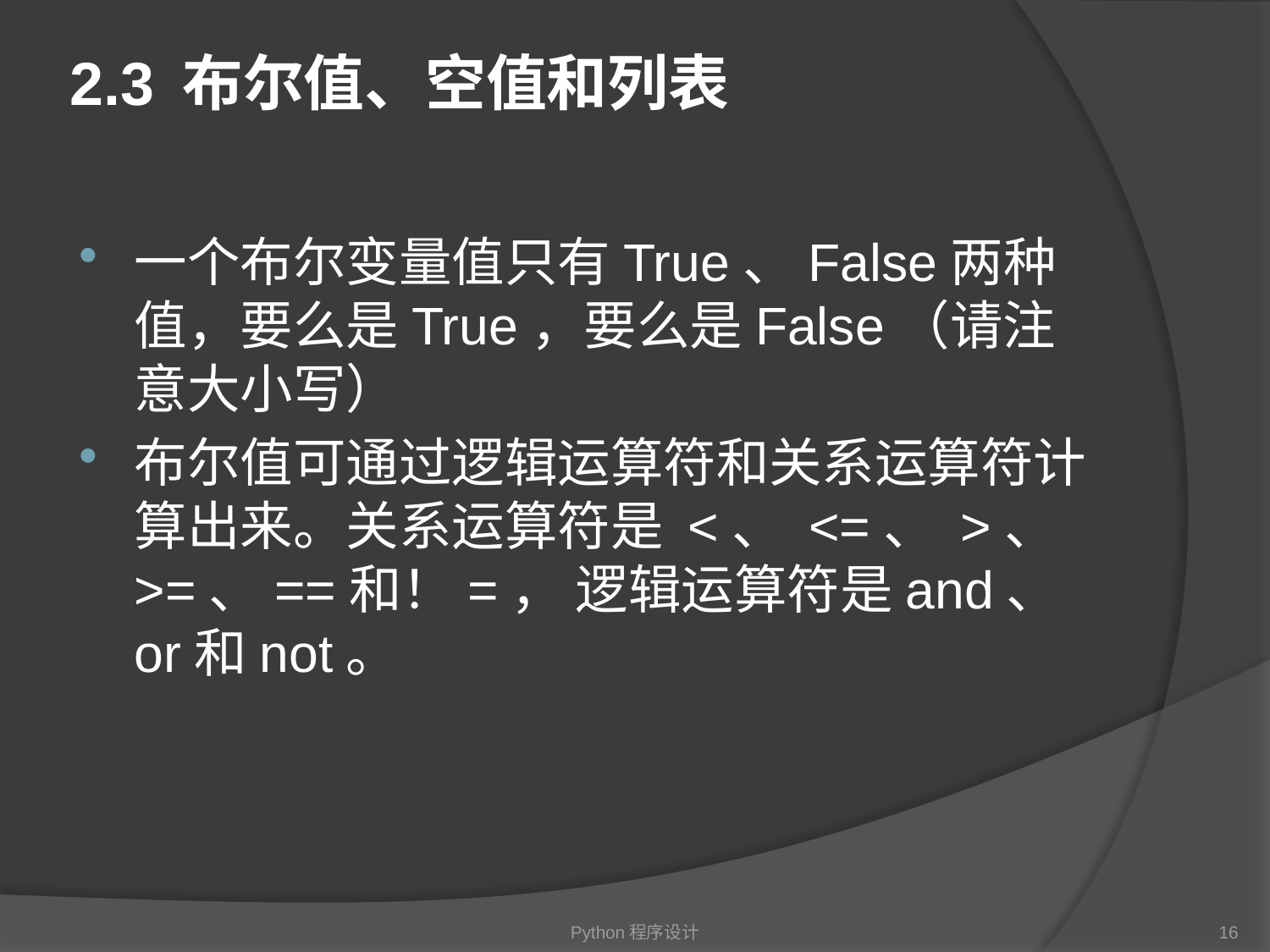

# 2.3 布尔值、空值和列表
一个布尔变量值只有True、False两种值，要么是True，要么是False（请注意大小写）
布尔值可通过逻辑运算符和关系运算符计算出来。关系运算符是 <、 <=、 >、 >=、==和！=， 逻辑运算符是and、or和not。

Python程序设计
16